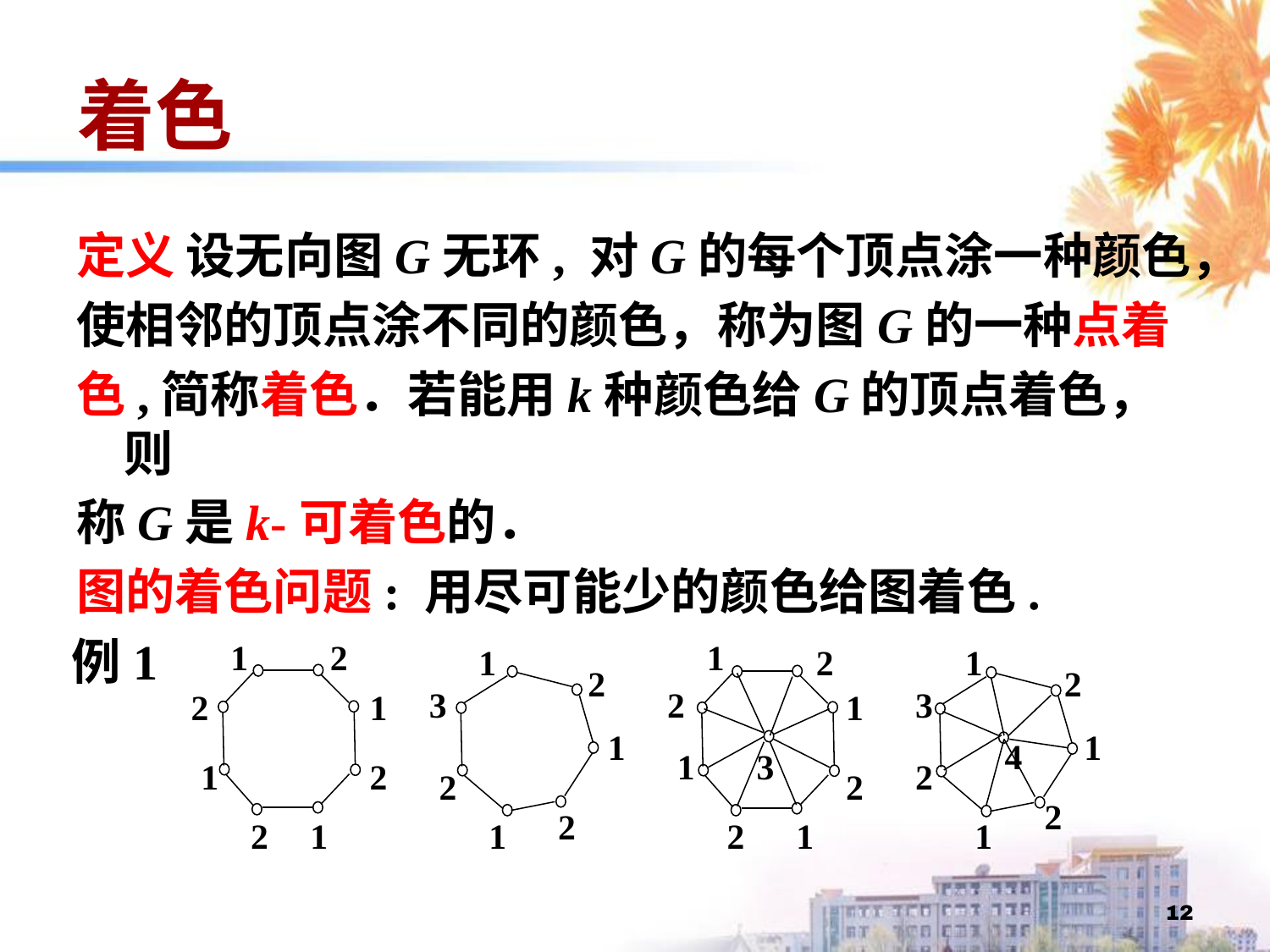

# 着色
定义 设无向图G无环, 对G的每个顶点涂一种颜色，
使相邻的顶点涂不同的颜色，称为图G的一种点着
色,简称着色．若能用k种颜色给G的顶点着色， 则
称G是k-可着色的．
图的着色问题: 用尽可能少的颜色给图着色.
例1

1
2
1
1
2
1
2
2

3
2
3
2
1
1
1
1
4
1
3
1
2
2
2
2
2
2
2
1
1
2
1
1
12